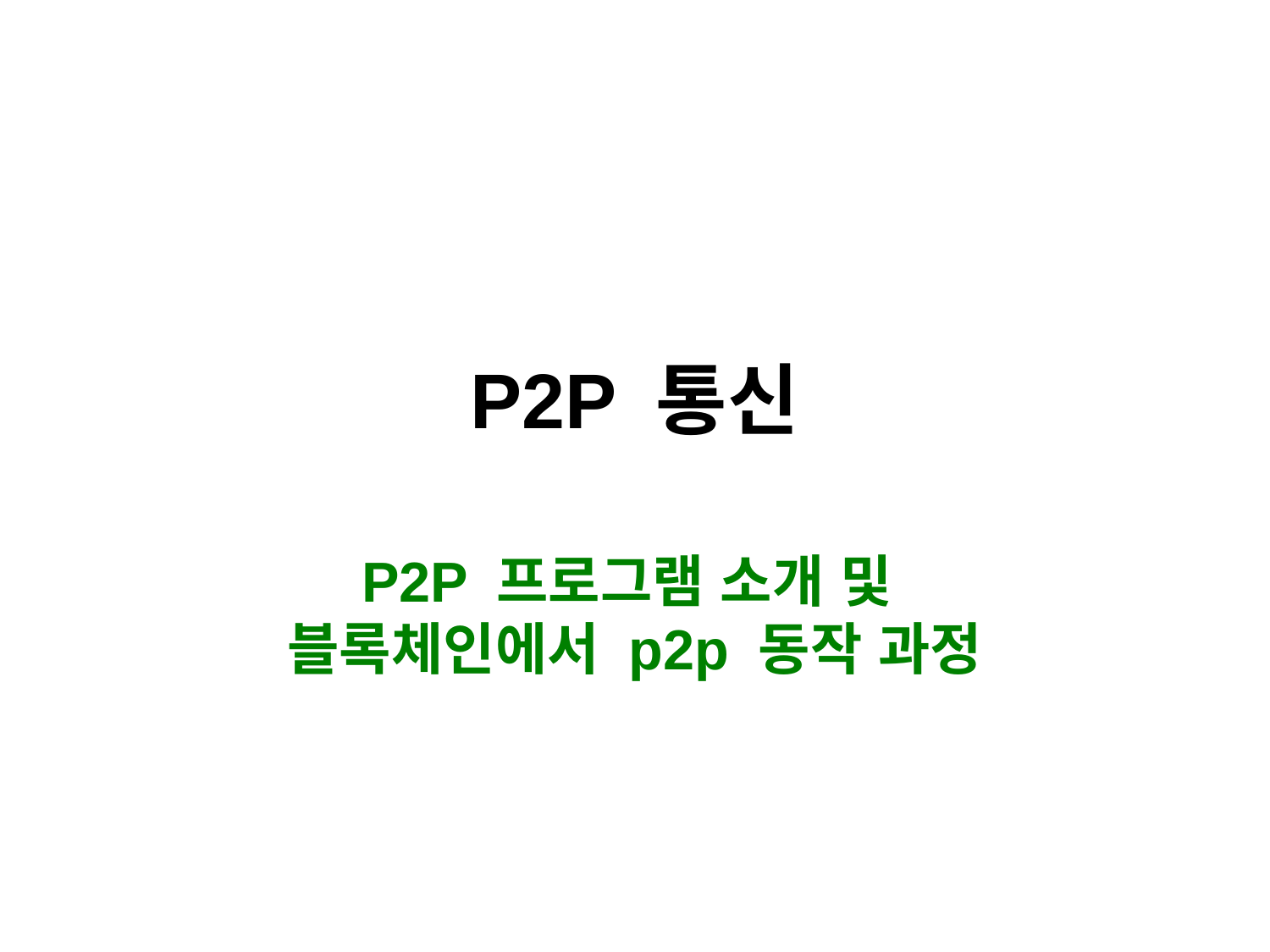

# P2P 통신
P2P 프로그램 소개 및
블록체인에서 p2p 동작 과정